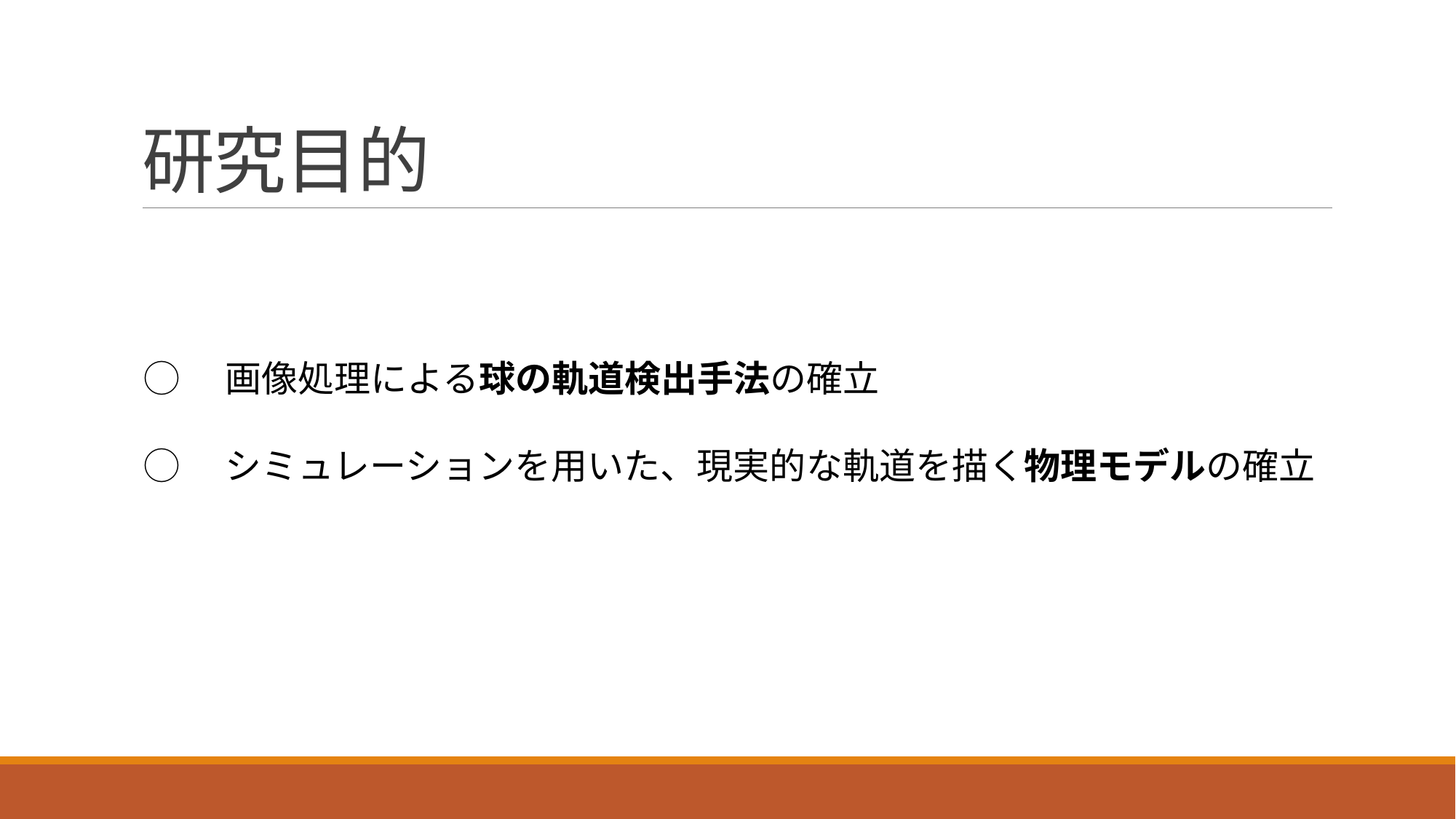

# 研究目的
◯　画像処理による球の軌道検出手法の確立

◯　シミュレーションを用いた、現実的な軌道を描く物理モデルの確立